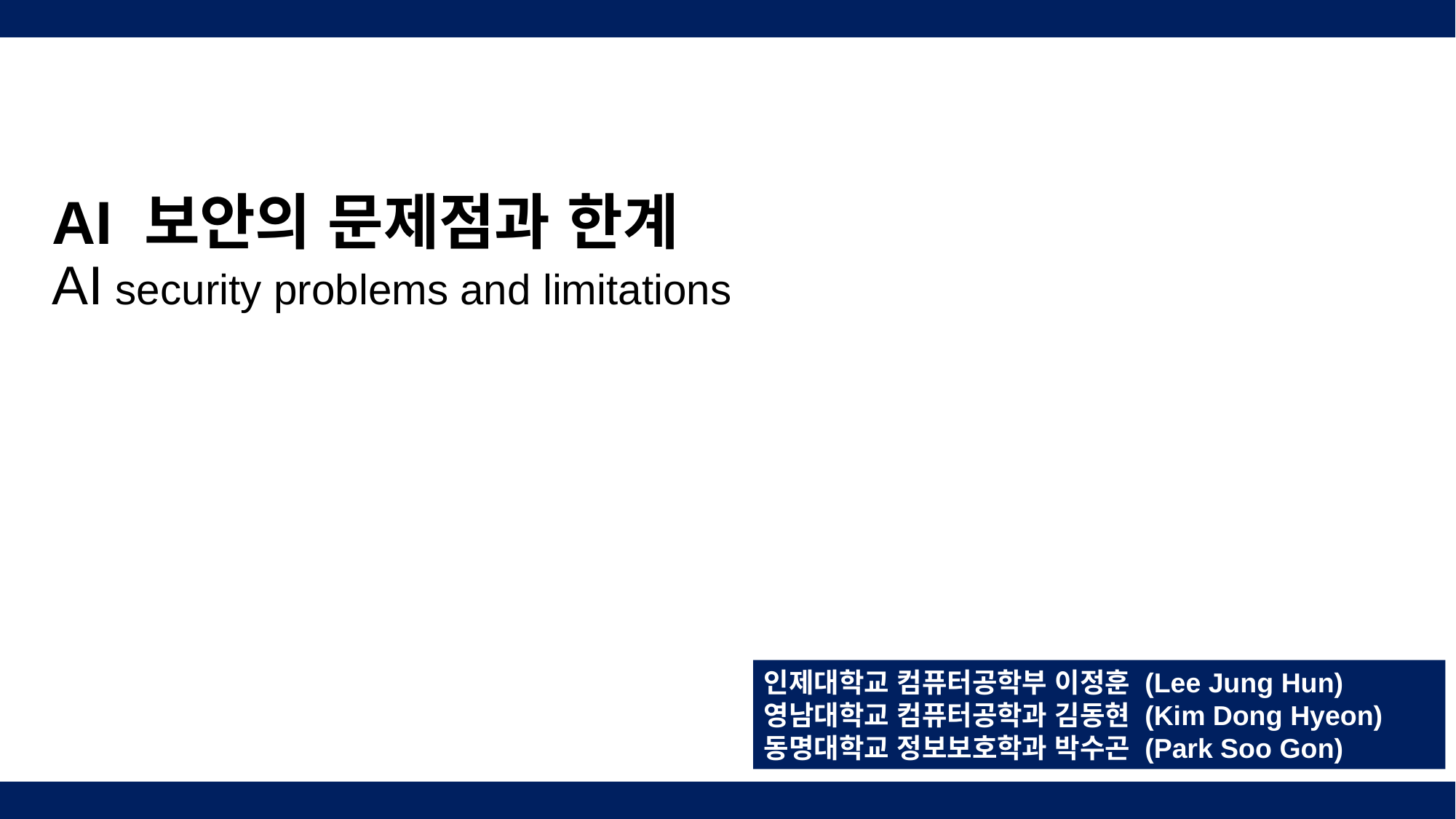

# AI 보안의 문제점과 한계 AI security problems and limitations
인제대학교 컴퓨터공학부 이정훈 (Lee Jung Hun)
영남대학교 컴퓨터공학과 김동현 (Kim Dong Hyeon)
동명대학교 정보보호학과 박수곤 (Park Soo Gon)